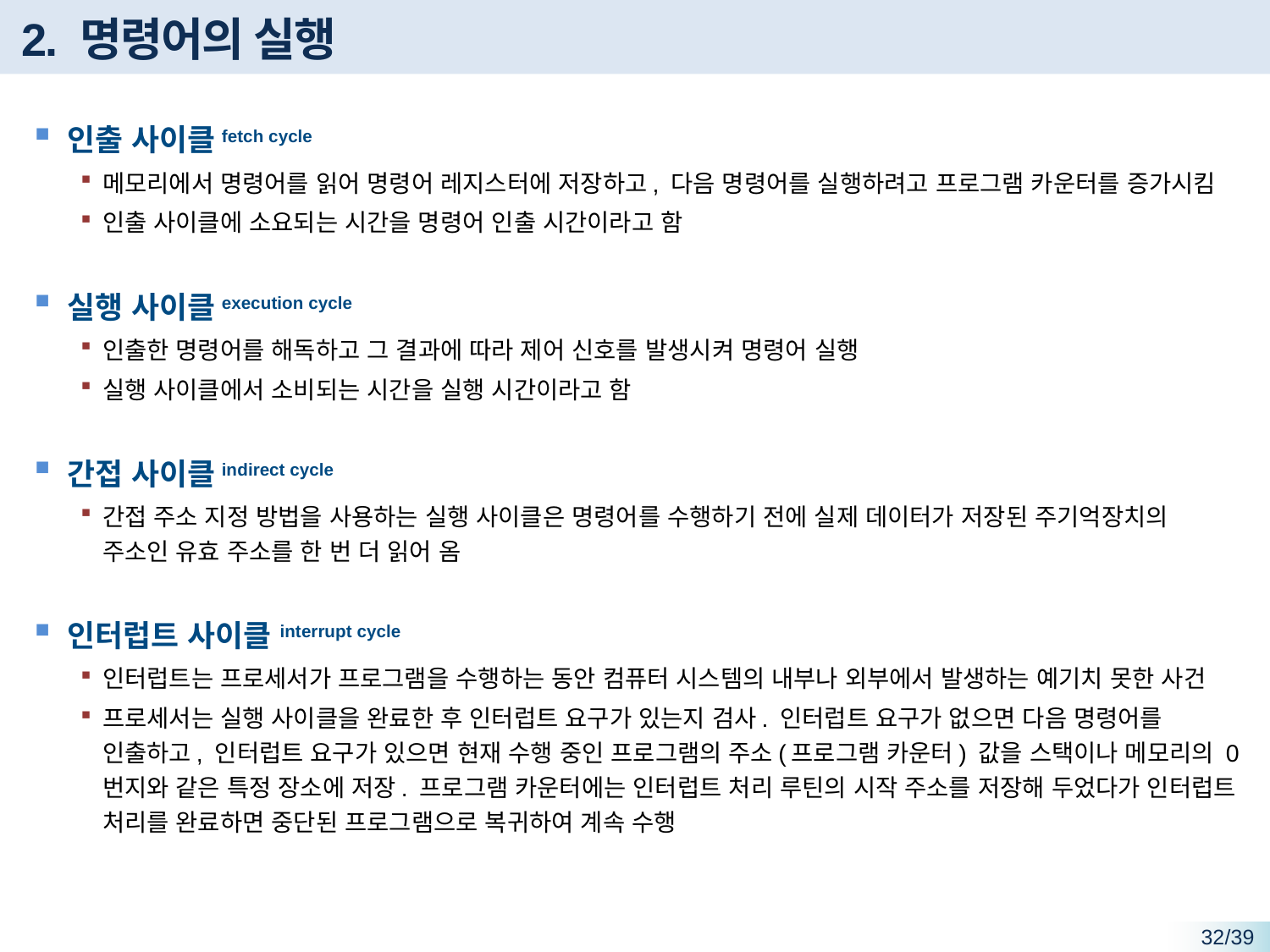

# 2. 명령어의 실행
인출 사이클fetch cycle
메모리에서 명령어를 읽어 명령어 레지스터에 저장하고, 다음 명령어를 실행하려고 프로그램 카운터를 증가시킴
인출 사이클에 소요되는 시간을 명령어 인출 시간이라고 함

실행 사이클execution cycle
인출한 명령어를 해독하고 그 결과에 따라 제어 신호를 발생시켜 명령어 실행
실행 사이클에서 소비되는 시간을 실행 시간이라고 함

간접 사이클indirect cycle
간접 주소 지정 방법을 사용하는 실행 사이클은 명령어를 수행하기 전에 실제 데이터가 저장된 주기억장치의 주소인 유효 주소를 한 번 더 읽어 옴

인터럽트 사이클 interrupt cycle
인터럽트는 프로세서가 프로그램을 수행하는 동안 컴퓨터 시스템의 내부나 외부에서 발생하는 예기치 못한 사건
프로세서는 실행 사이클을 완료한 후 인터럽트 요구가 있는지 검사. 인터럽트 요구가 없으면 다음 명령어를 인출하고, 인터럽트 요구가 있으면 현재 수행 중인 프로그램의 주소(프로그램 카운터) 값을 스택이나 메모리의 0번지와 같은 특정 장소에 저장. 프로그램 카운터에는 인터럽트 처리 루틴의 시작 주소를 저장해 두었다가 인터럽트 처리를 완료하면 중단된 프로그램으로 복귀하여 계속 수행